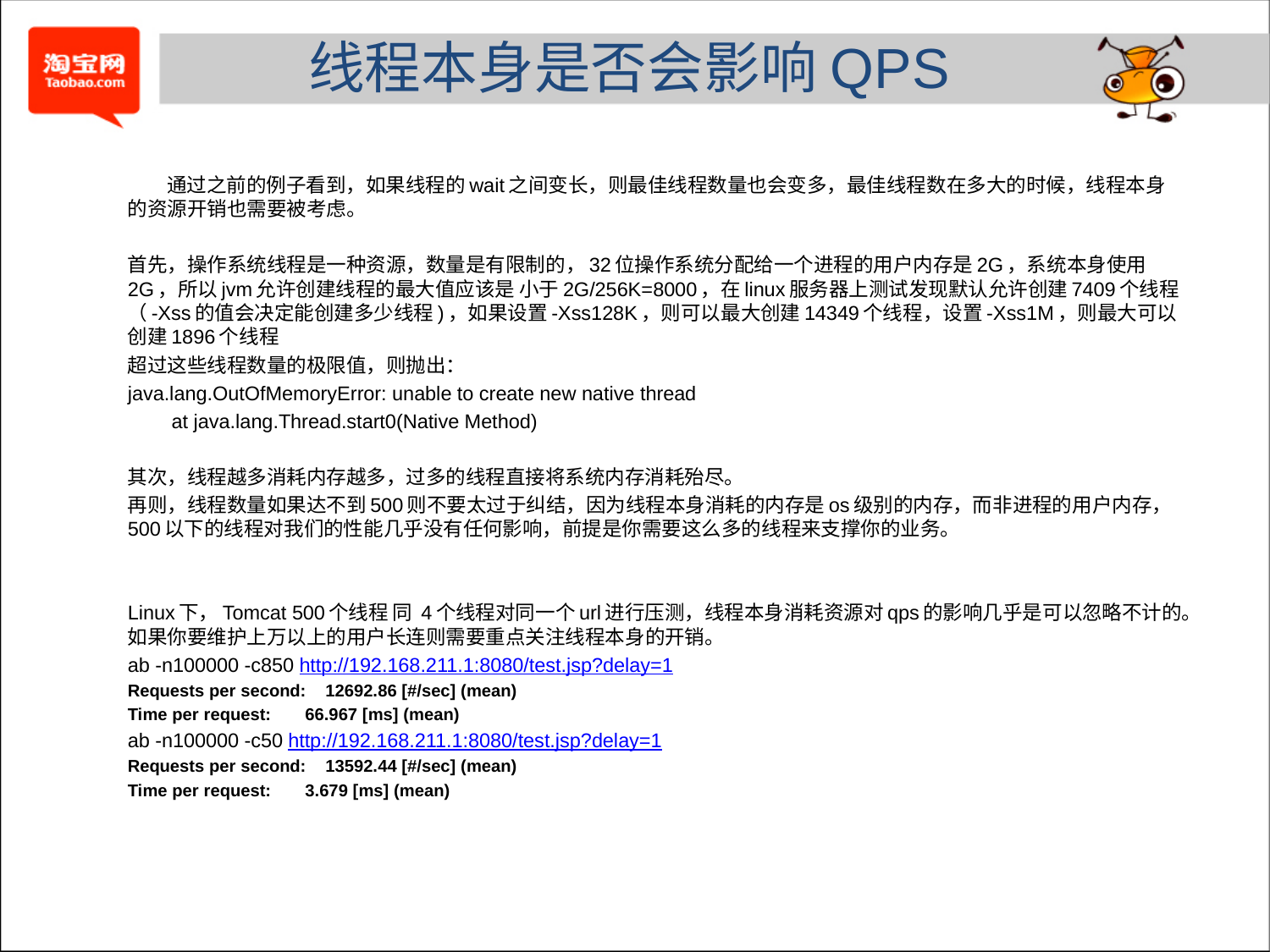

# 线程本身是否会影响QPS
        通过之前的例子看到，如果线程的wait之间变长，则最佳线程数量也会变多，最佳线程数在多大的时候，线程本身的资源开销也需要被考虑。

首先，操作系统线程是一种资源，数量是有限制的，32位操作系统分配给一个进程的用户内存是2G，系统本身使用2G，所以jvm允许创建线程的最大值应该是 小于2G/256K=8000，在linux服务器上测试发现默认允许创建7409个线程 （-Xss的值会决定能创建多少线程)，如果设置-Xss128K，则可以最大创建14349个线程，设置-Xss1M，则最大可以创建1896个线程
超过这些线程数量的极限值，则抛出：
java.lang.OutOfMemoryError: unable to create new native thread
        at java.lang.Thread.start0(Native Method)

其次，线程越多消耗内存越多，过多的线程直接将系统内存消耗殆尽。
再则，线程数量如果达不到500则不要太过于纠结，因为线程本身消耗的内存是os级别的内存，而非进程的用户内存，500以下的线程对我们的性能几乎没有任何影响，前提是你需要这么多的线程来支撑你的业务。

Linux下，Tomcat 500个线程 同 4个线程对同一个url进行压测，线程本身消耗资源对qps的影响几乎是可以忽略不计的。如果你要维护上万以上的用户长连则需要重点关注线程本身的开销。
ab -n100000 -c850 http://192.168.211.1:8080/test.jsp?delay=1
Requests per second:    12692.86 [#/sec] (mean)
Time per request:       66.967 [ms] (mean)
ab -n100000 -c50 http://192.168.211.1:8080/test.jsp?delay=1
Requests per second:    13592.44 [#/sec] (mean)
Time per request:       3.679 [ms] (mean)